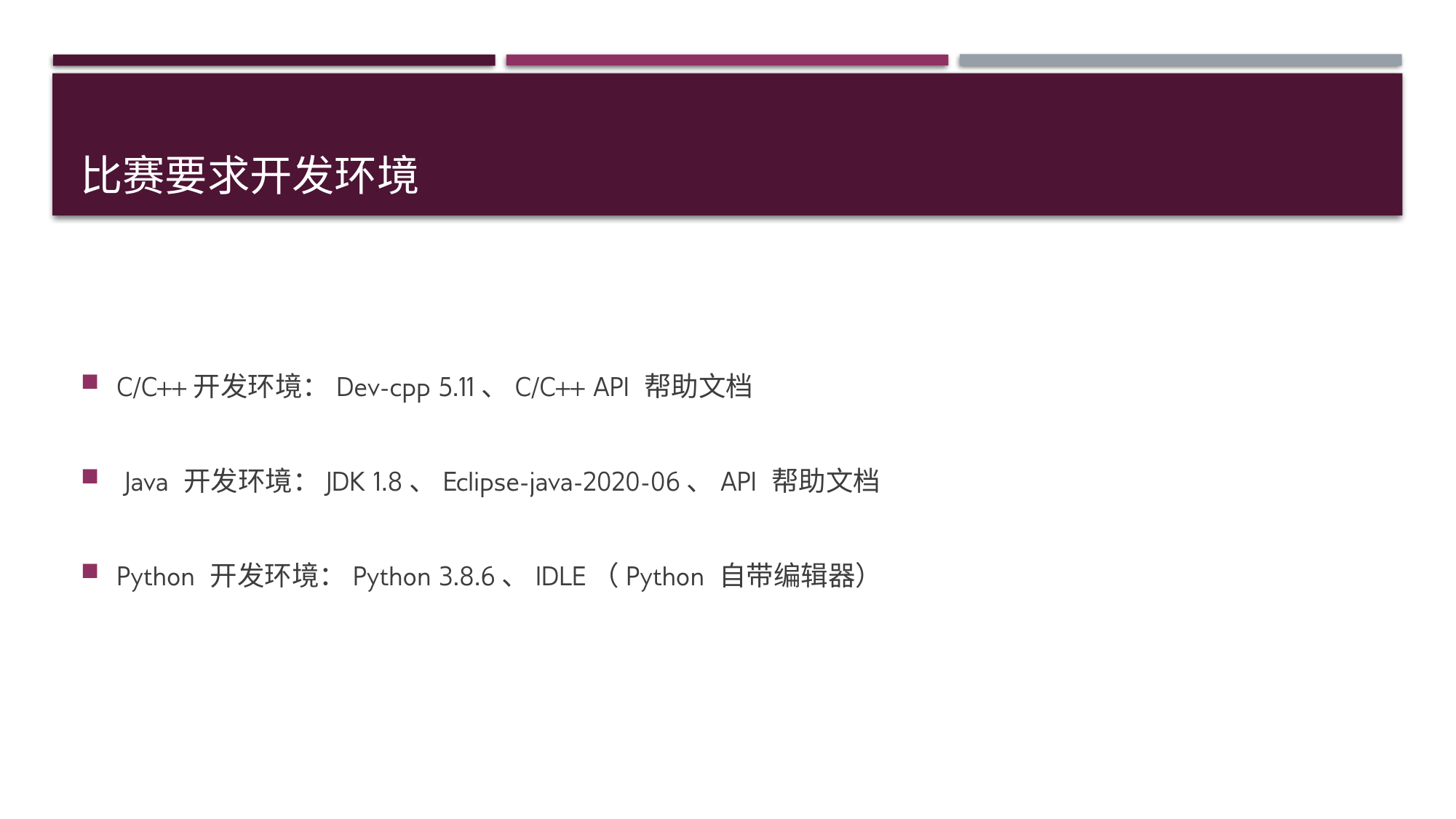

# 比赛要求开发环境
C/C++开发环境：Dev-cpp 5.11、C/C++ API 帮助文档

 Java 开发环境：JDK 1.8、Eclipse-java-2020-06、API 帮助文档

Python 开发环境：Python 3.8.6、IDLE（Python 自带编辑器）